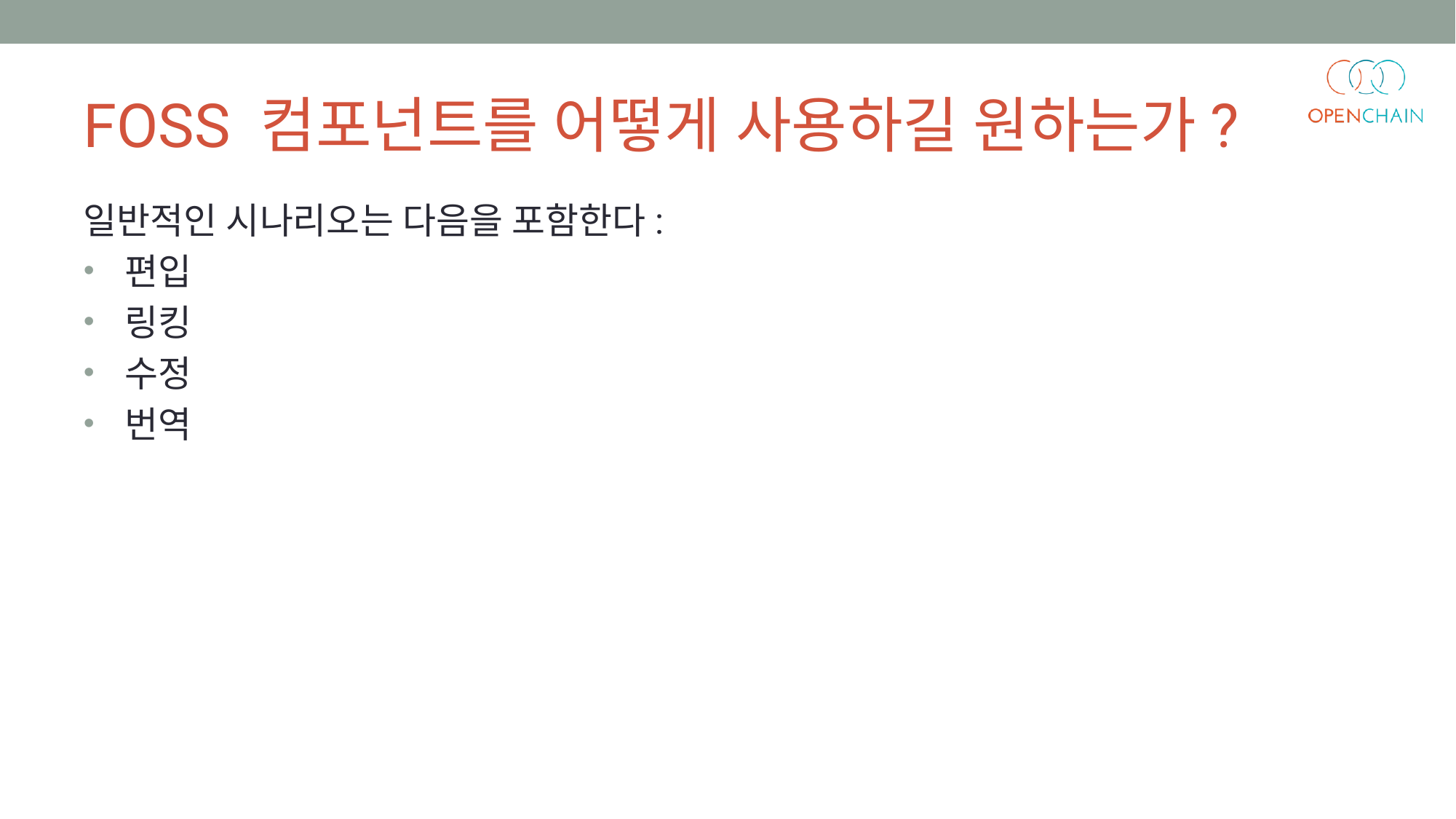

FOSS 컴포넌트를 어떻게 사용하길 원하는가?
일반적인 시나리오는 다음을 포함한다:
편입
링킹
수정
번역